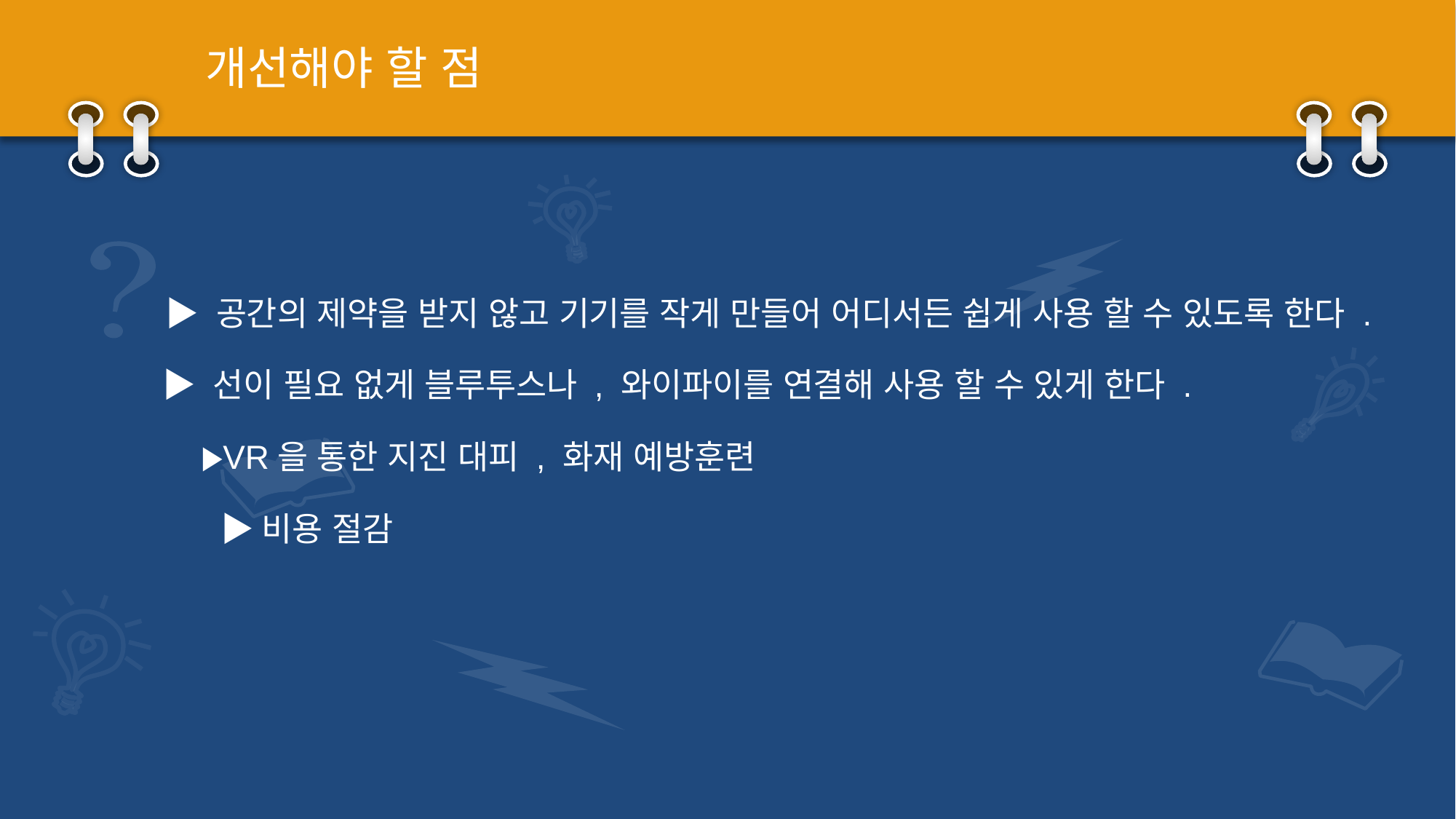

개선해야 할 점
▶ 공간의 제약을 받지 않고 기기를 작게 만들어 어디서든 쉽게 사용 할 수 있도록 한다 .
▶ 선이 필요 없게 블루투스나 , 와이파이를 연결해 사용 할 수 있게 한다 .
▶VR을 통한 지진 대피 , 화재 예방훈련
▶비용 절감